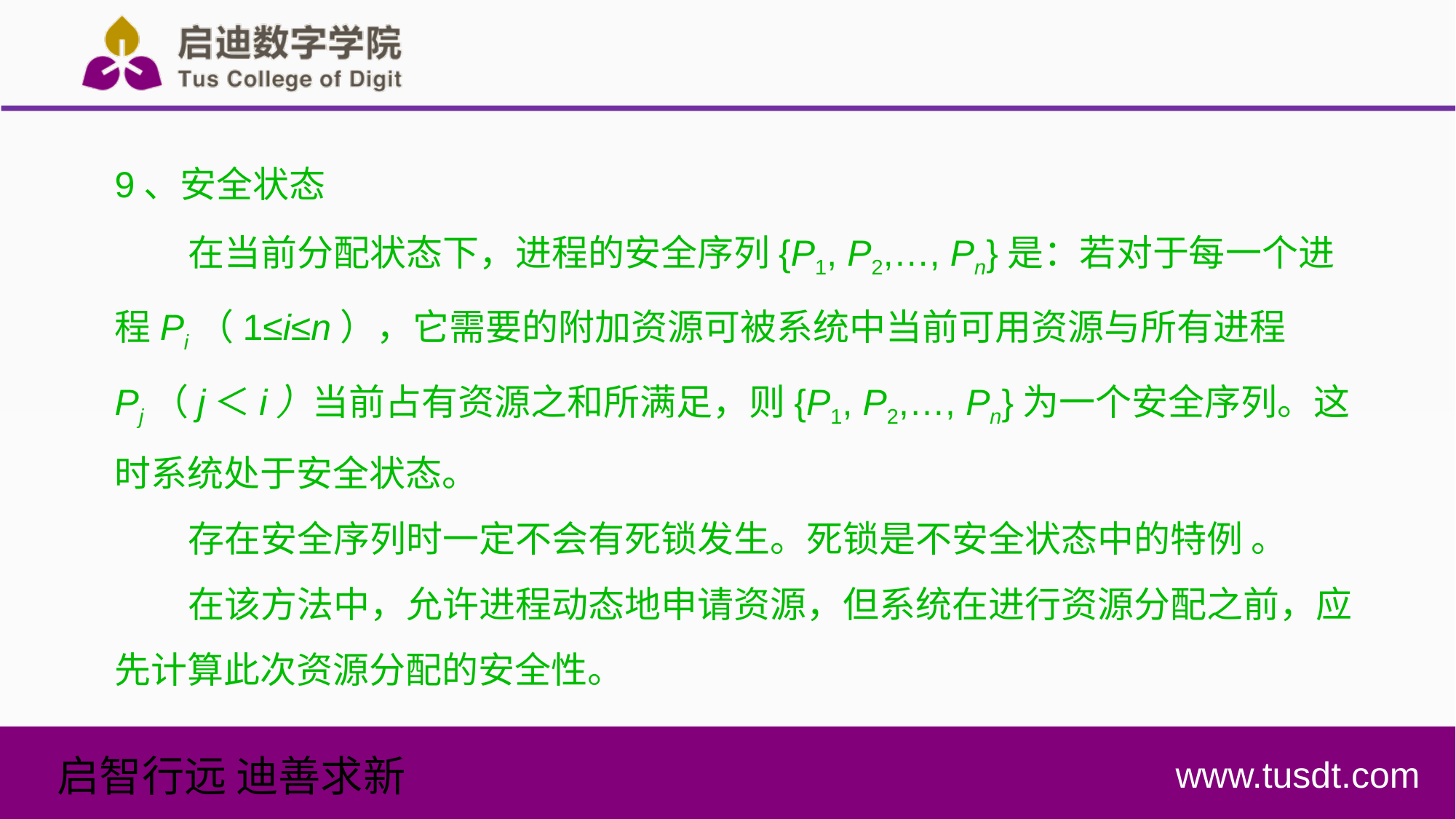

9、安全状态
在当前分配状态下，进程的安全序列{P1, P2,…, Pn}是：若对于每一个进程Pi（1≤i≤n），它需要的附加资源可被系统中当前可用资源与所有进程Pj（j＜i）当前占有资源之和所满足，则{P1, P2,…, Pn}为一个安全序列。这时系统处于安全状态。
存在安全序列时一定不会有死锁发生。死锁是不安全状态中的特例 。
在该方法中，允许进程动态地申请资源，但系统在进行资源分配之前，应先计算此次资源分配的安全性。